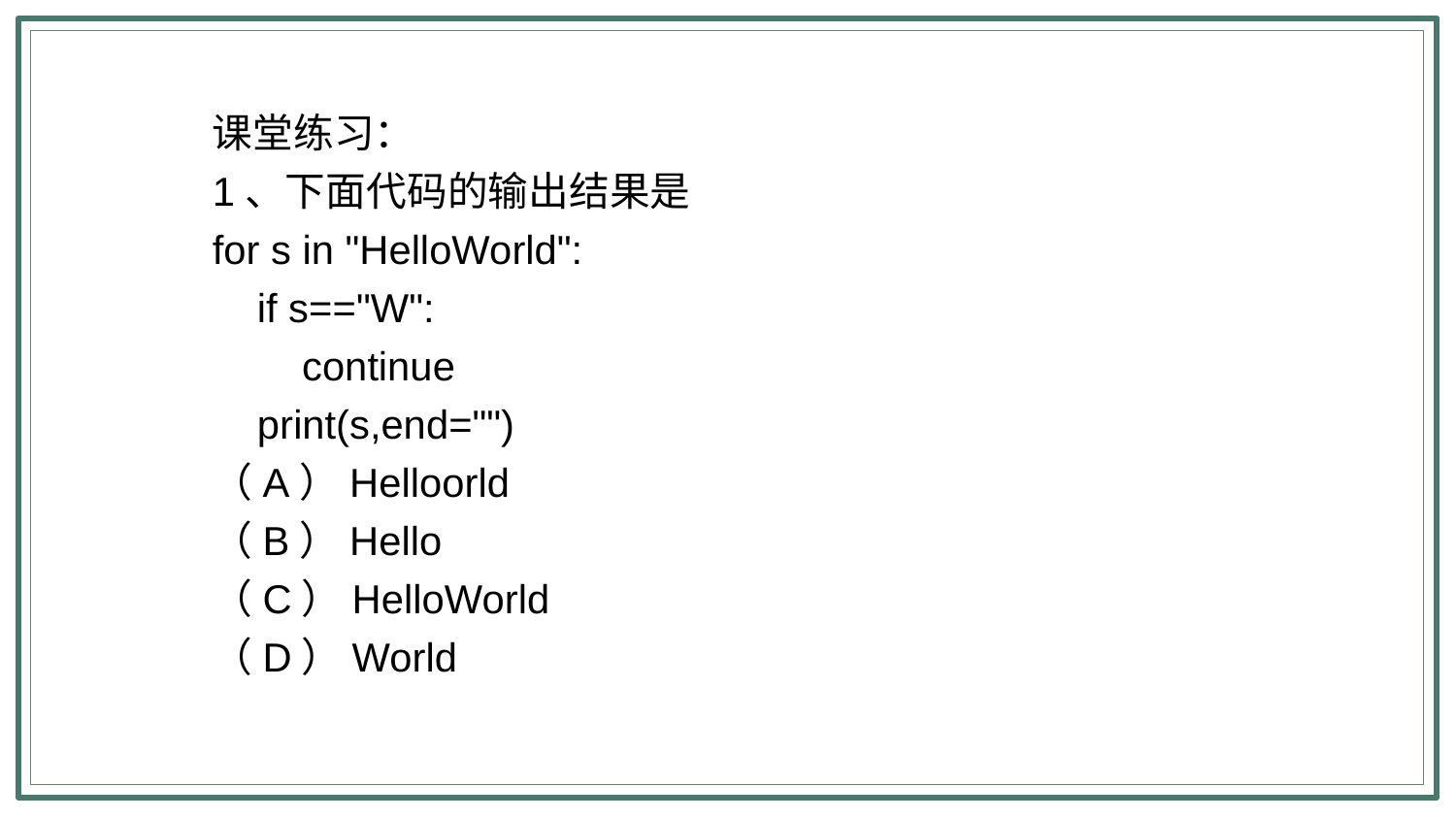

课堂练习：
1、下面代码的输出结果是‬‬‬‬‬‬‬‬‬‬‬‬‬‬‬‬‬‬‬‬‬‬‬‬‬‬‬‬‬‬‬‬‬‬‬‬‬‬‬‬‬‬‬‬‬‬‬‬‬‬‬‬‬‬‬‬‬‬‬‬‬‬‬‬‬‬‬‬‬‬‬‬‬‬‬‬‬‬‬‬‬‬‬‬‬‬‬‬‬‬‬‬‬‬‬‬
for s in "HelloWorld":
    if s=="W":
        continue
    print(s,end="")
（A）Helloorld
（B）Hello
（C）HelloWorld
（D）World